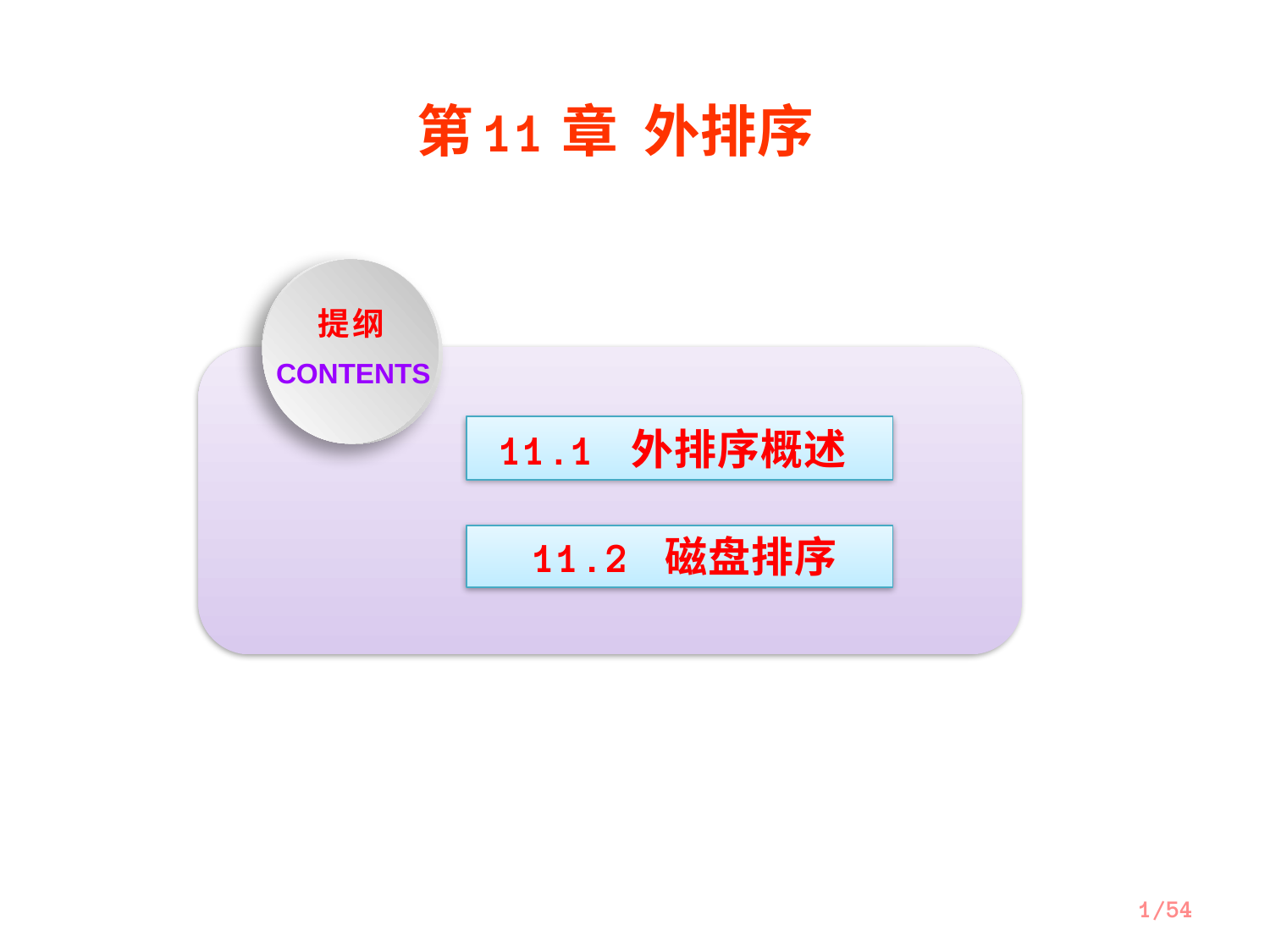

第11章  外排序

提纲
CONTENTS

11.1 外排序概述
11.2 磁盘排序
1/54